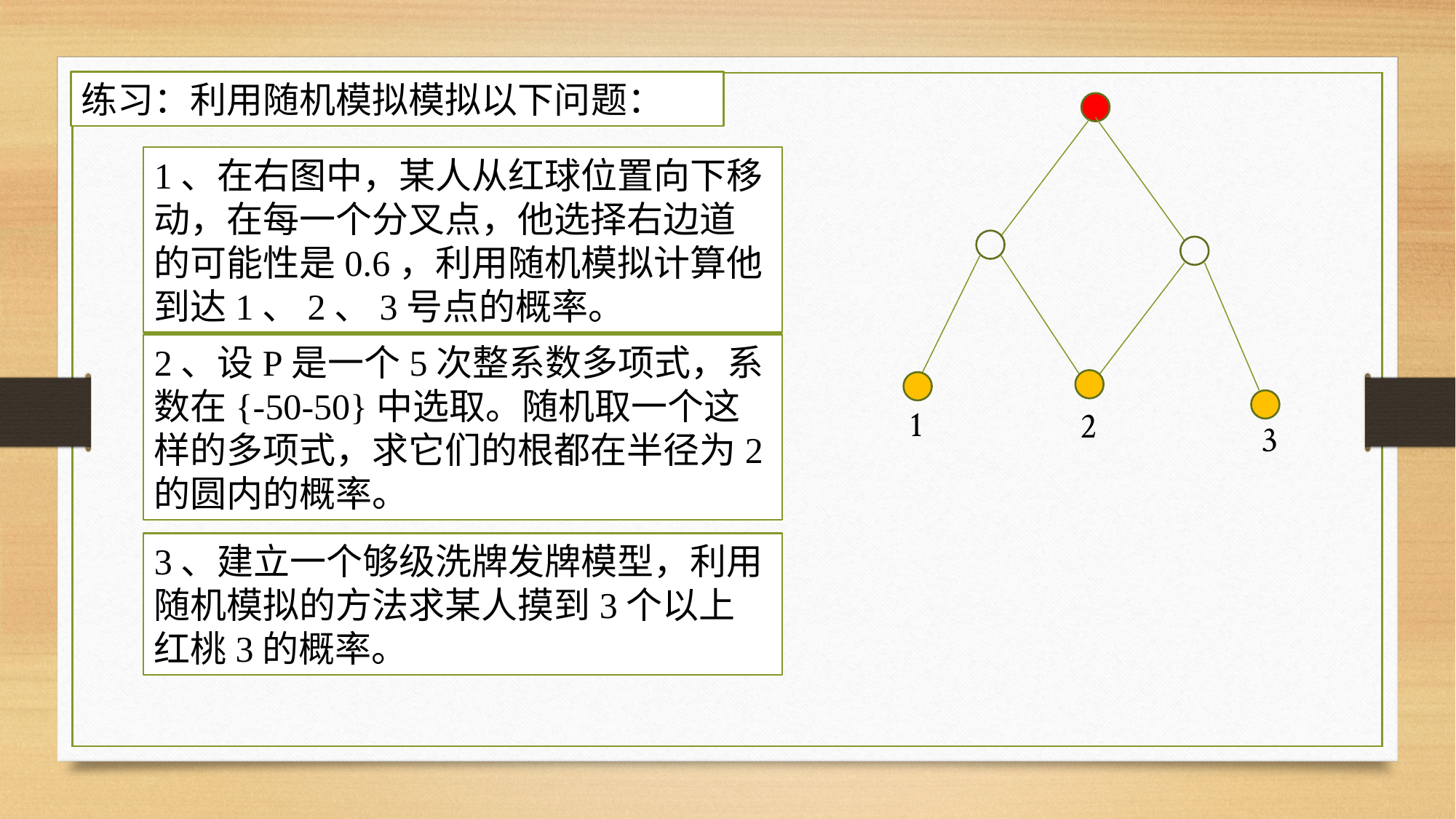

练习：利用随机模拟模拟以下问题：

1、在右图中，某人从红球位置向下移动，在每一个分叉点，他选择右边道的可能性是0.6，利用随机模拟计算他到达1、2、3号点的概率。
2、设P是一个5次整系数多项式，系数在{-50-50}中选取。随机取一个这样的多项式，求它们的根都在半径为2的圆内的概率。
1
2
3
3、建立一个够级洗牌发牌模型，利用随机模拟的方法求某人摸到3个以上红桃3的概率。